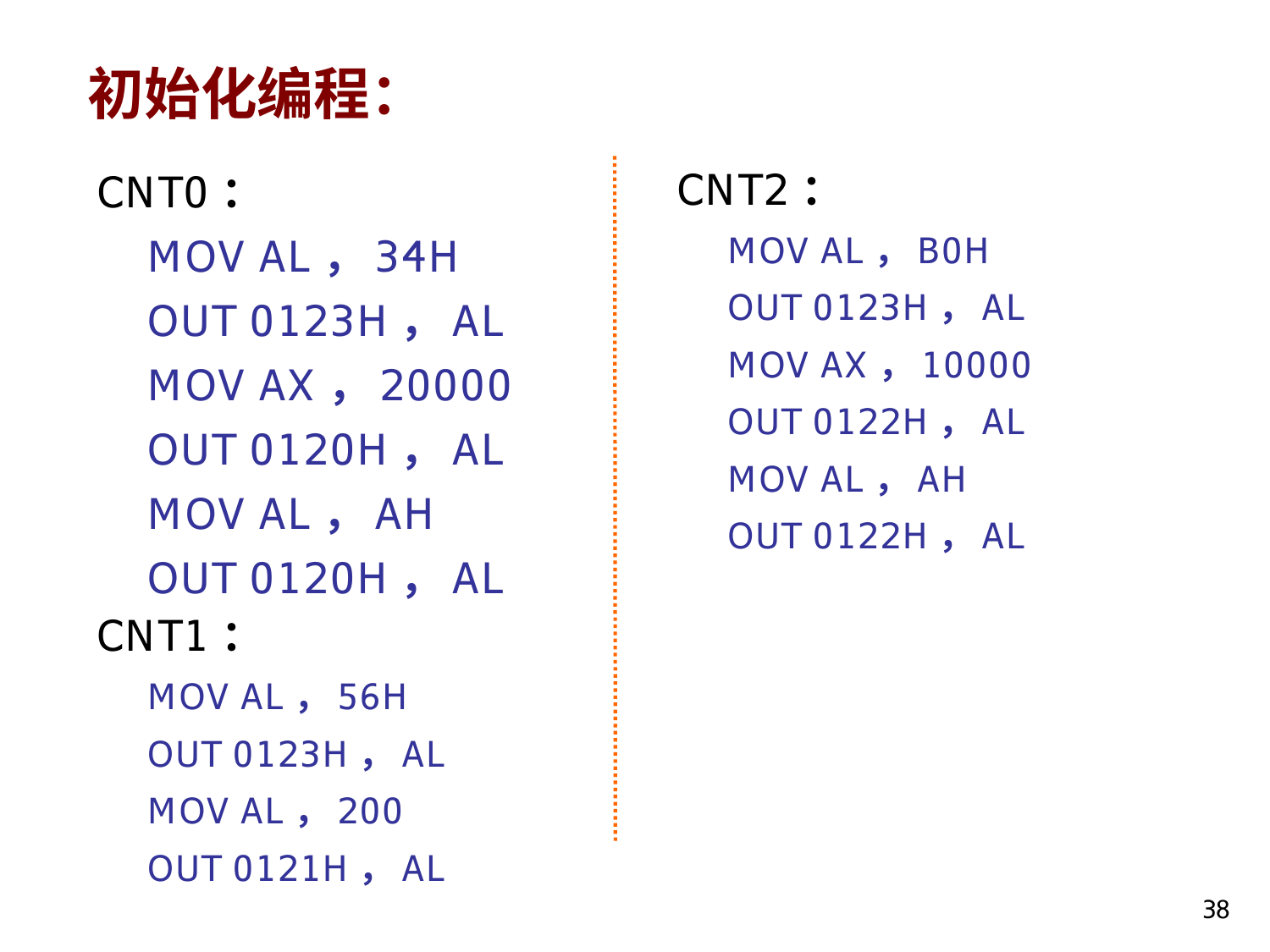

# 初始化编程：
CNT2：
MOV AL，B0H
OUT 0123H，AL
MOV AX，10000
OUT 0122H，AL
MOV AL，AH
OUT 0122H，AL

CNT0：
MOV AL，34H
OUT 0123H，AL
MOV AX，20000
OUT 0120H，AL
MOV AL，AH
OUT 0120H，AL

CNT1：
MOV AL，56H
OUT 0123H，AL
MOV AL，200
OUT 0121H，AL
38